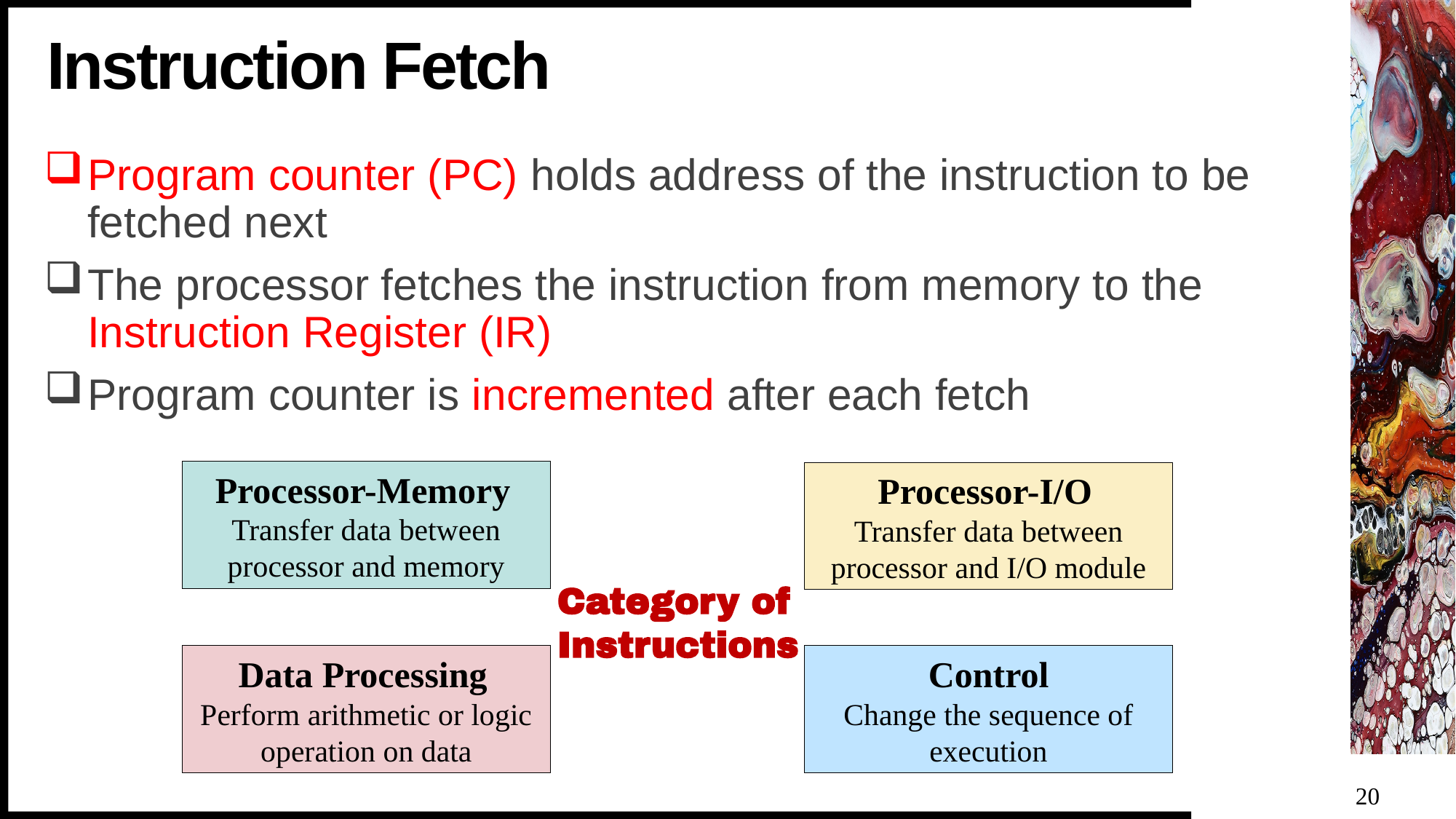

# Instruction Fetch
Program counter (PC) holds address of the instruction to be fetched next
The processor fetches the instruction from memory to the Instruction Register (IR)
Program counter is incremented after each fetch

Processor-Memory
Transfer data between processor and memory
Processor-I/O
Transfer data between processor and I/O module
大数据技术的发展现状
——The Big Picture
Category of Instructions
Data Processing
Perform arithmetic or logic operation on data
Control
Change the sequence of execution
20